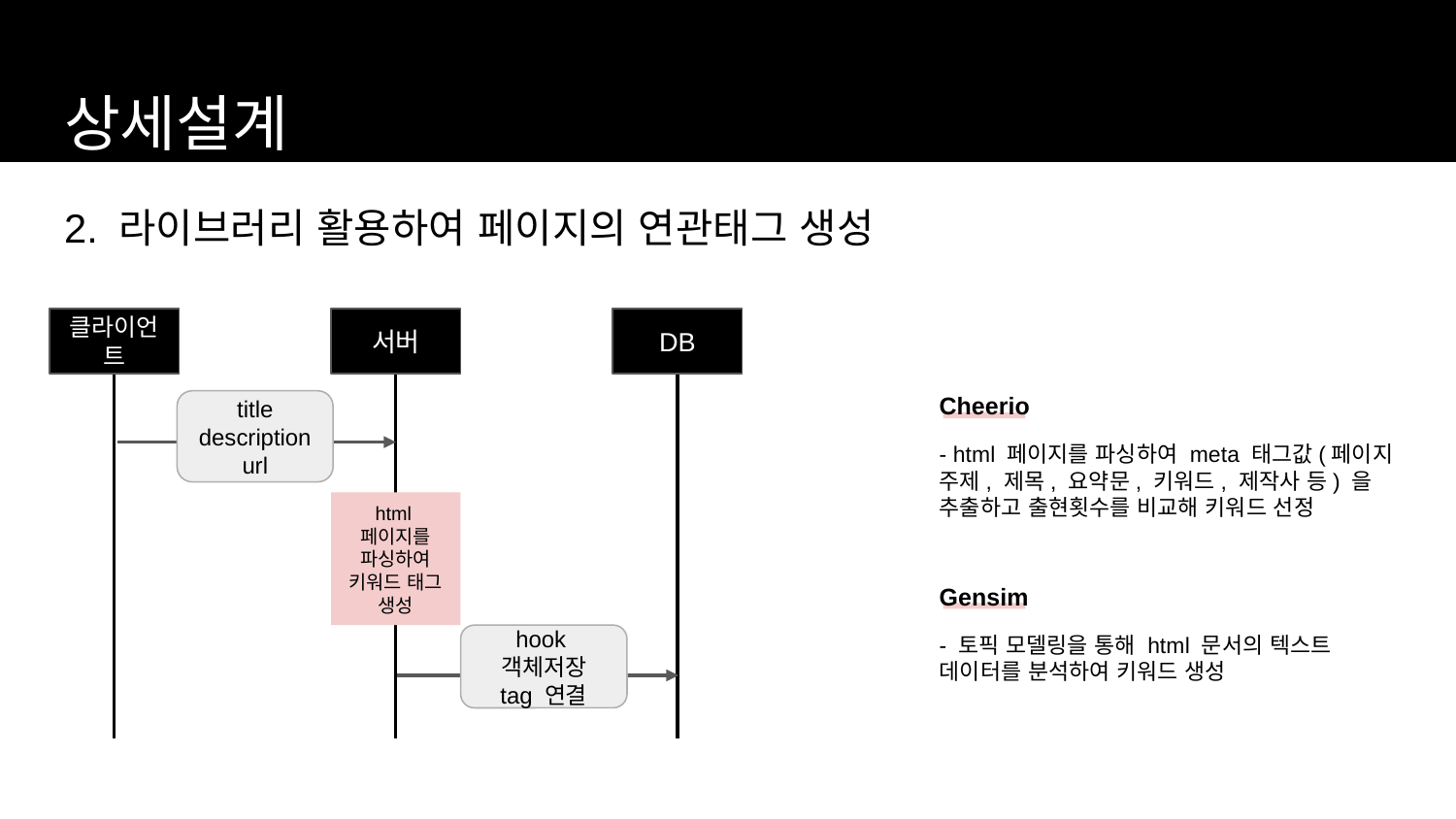

# 상세설계
2. 라이브러리 활용하여 페이지의 연관태그 생성
클라이언트
서버
DB
Cheerio
- html 페이지를 파싱하여 meta 태그값(페이지 주제, 제목, 요약문, 키워드, 제작사 등) 을 추출하고 출현횟수를 비교해 키워드 선정
title
description
url

html페이지를 파싱하여 키워드 태그 생성
Gensim
- 토픽 모델링을 통해 html 문서의 텍스트 데이터를 분석하여 키워드 생성

hook객체저장
tag 연결